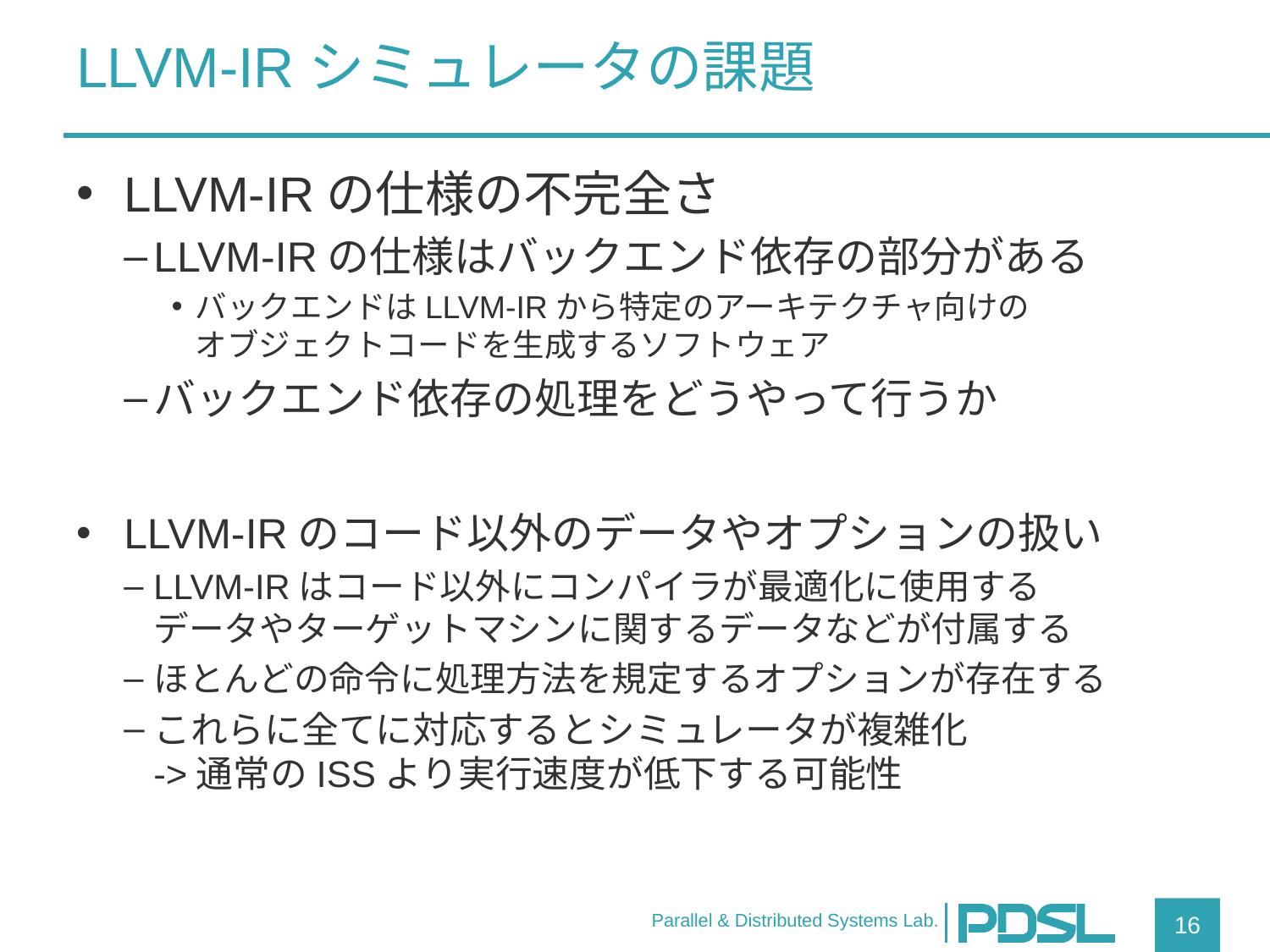

# LLVM-IRシミュレータの課題
LLVM-IRの仕様の不完全さ
LLVM-IRの仕様はバックエンド依存の部分がある
バックエンドはLLVM-IRから特定のアーキテクチャ向けの
オブジェクトコードを生成するソフトウェア
バックエンド依存の処理をどうやって行うか

LLVM-IRのコード以外のデータやオプションの扱い
LLVM-IRはコード以外にコンパイラが最適化に使用する
データやターゲットマシンに関するデータなどが付属する
ほとんどの命令に処理方法を規定するオプションが存在する
これらに全てに対応するとシミュレータが複雑化
->通常のISSより実行速度が低下する可能性